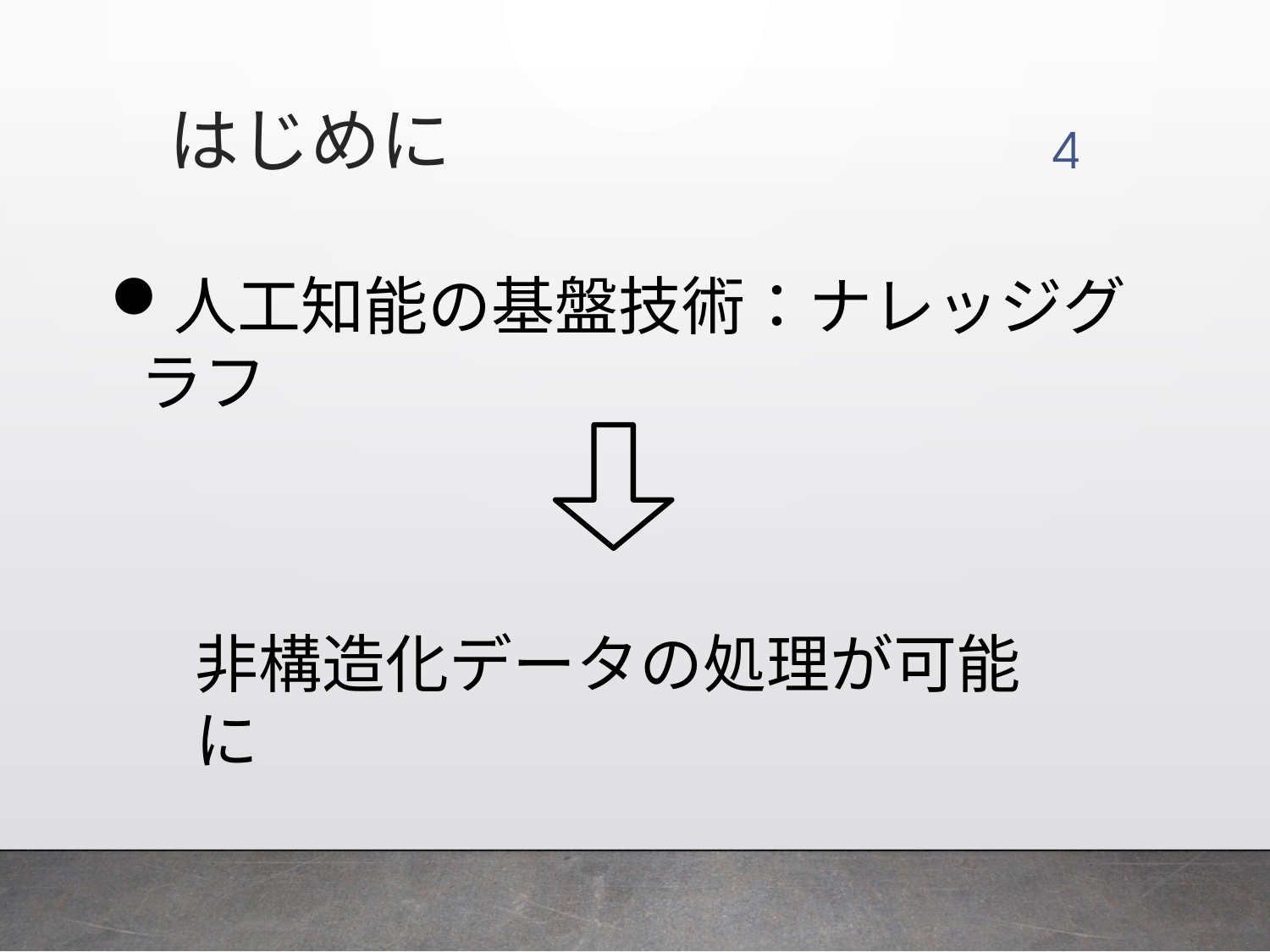

はじめに
4
人工知能の基盤技術：ナレッジグラフ

非構造化データの処理が可能に